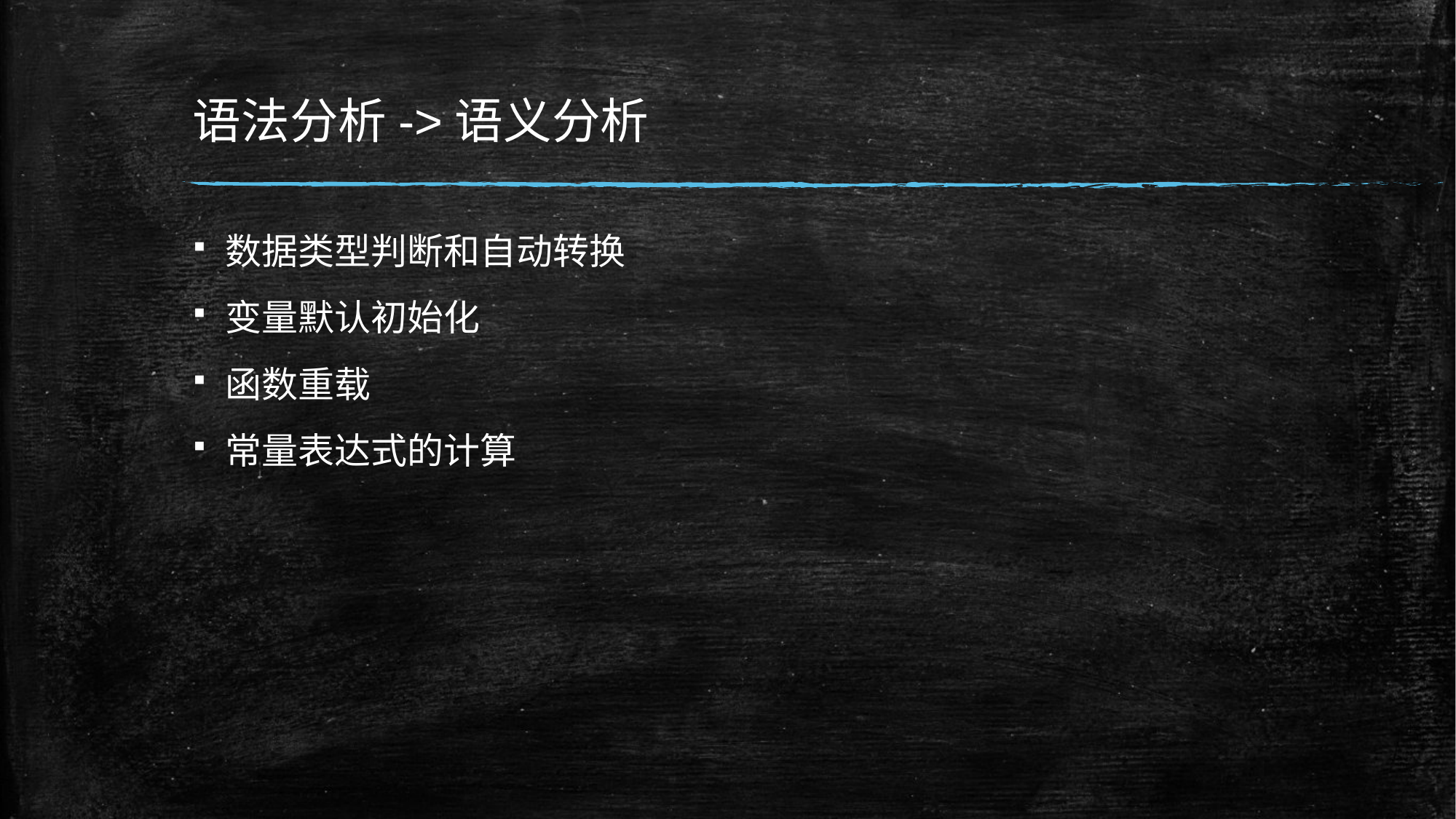

# 语法分析->语义分析
数据类型判断和自动转换
变量默认初始化
函数重载
常量表达式的计算